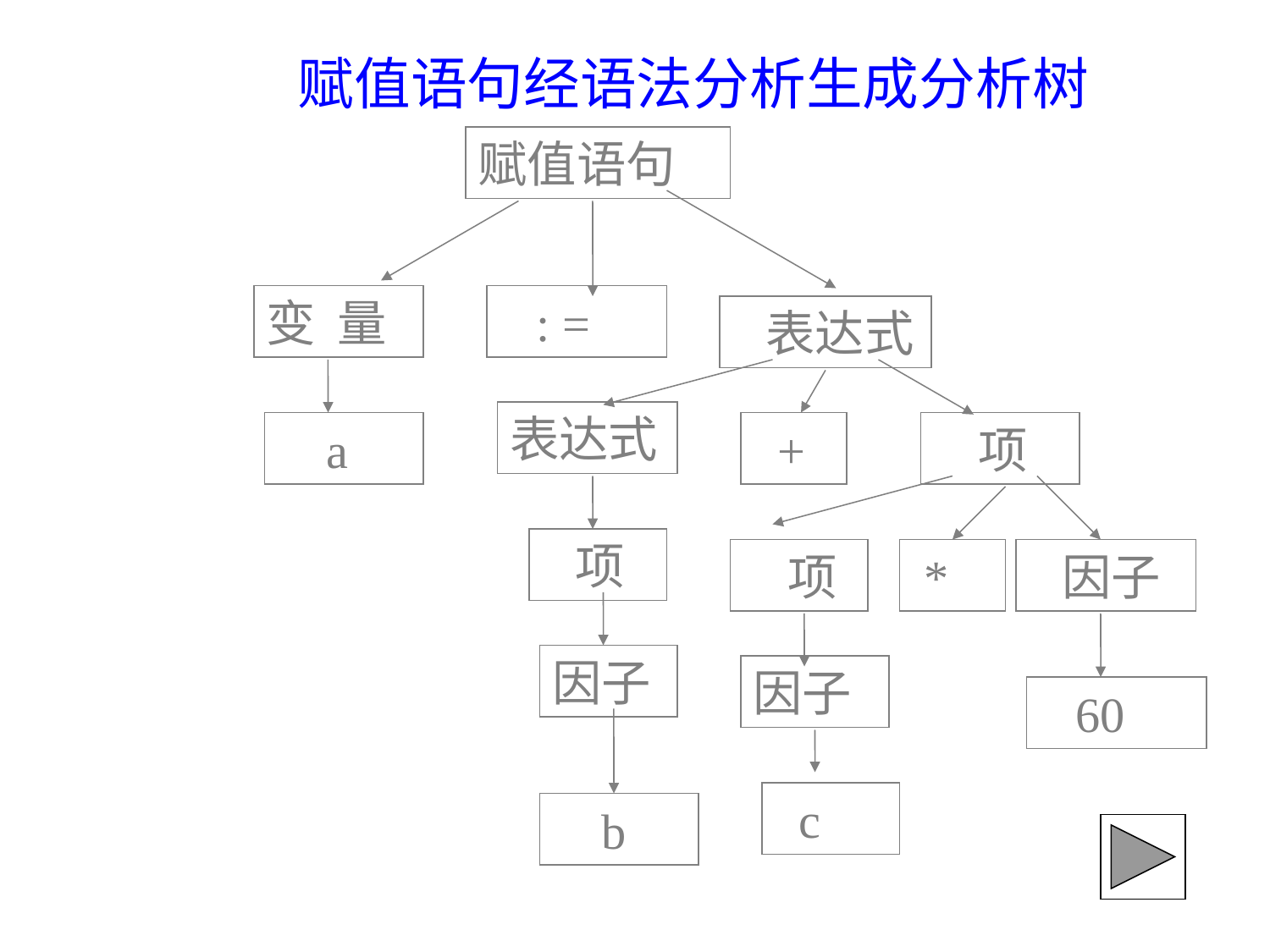

赋值语句经语法分析生成分析树
赋值语句

变  量
   : =
  表达式

表达式
    a
  +
   项

  项

   项
 *
  因子

因子
因子
   60

  c
    b